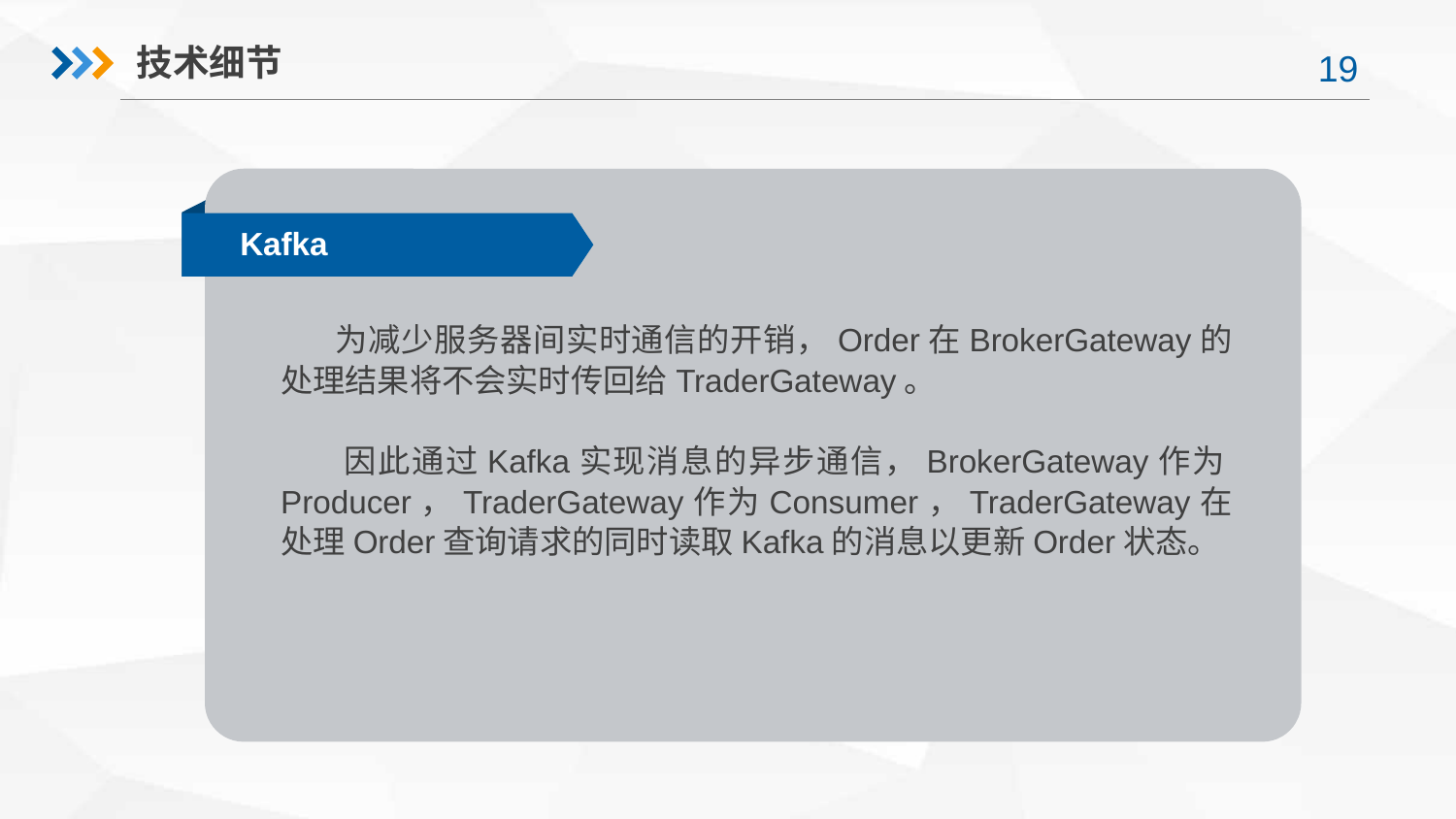

技术细节

Kafka
        为减少服务器间实时通信的开销，Order在BrokerGateway的处理结果将不会实时传回给TraderGateway。

      因此通过Kafka实现消息的异步通信，BrokerGateway作为Producer，TraderGateway作为Consumer，TraderGateway在处理Order查询请求的同时读取Kafka的消息以更新Order状态。